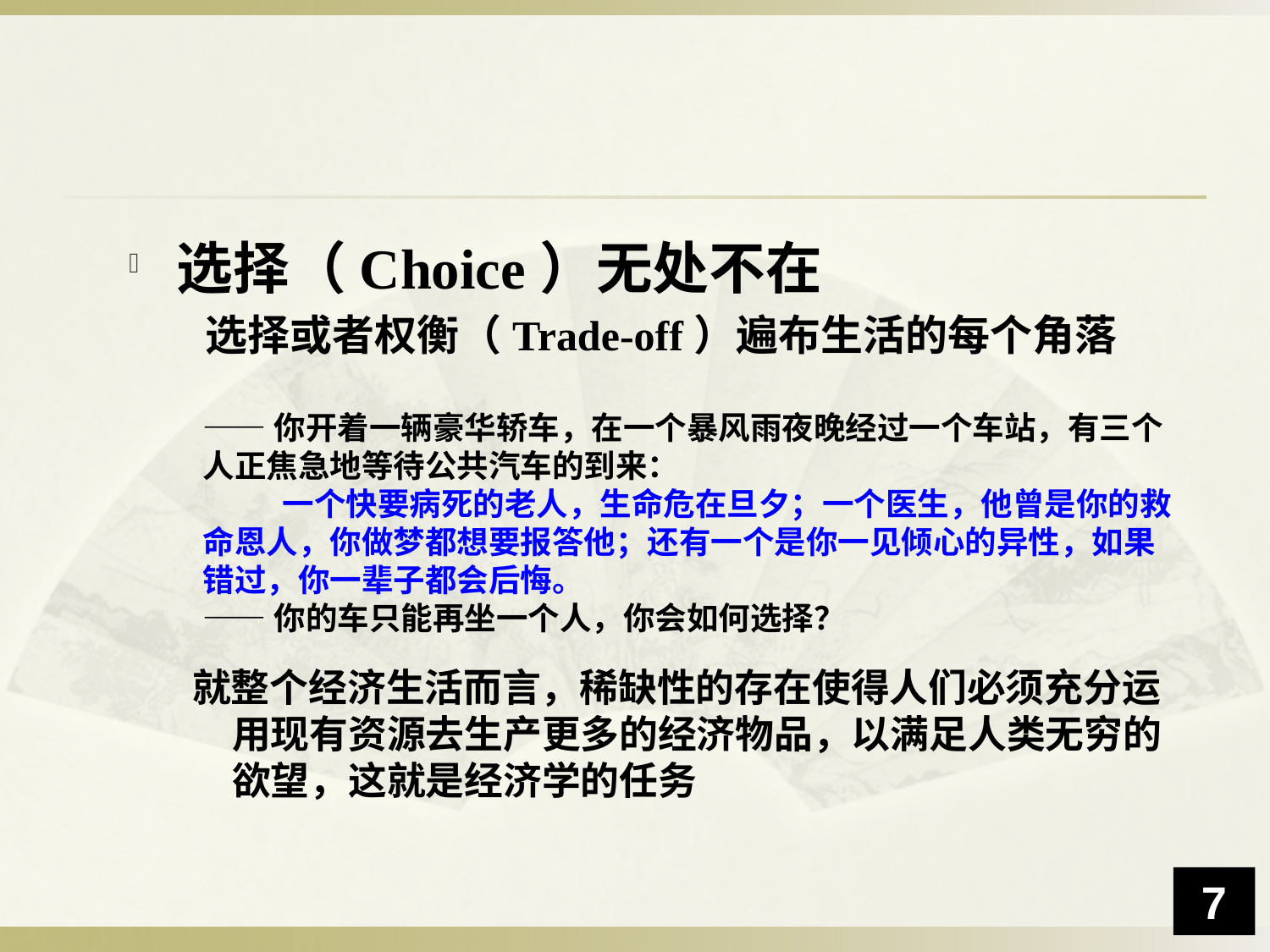

选择（Choice）无处不在
       选择或者权衡（Trade-off）遍布生活的每个角落

就整个经济生活而言，稀缺性的存在使得人们必须充分运用现有资源去生产更多的经济物品，以满足人类无穷的欲望，这就是经济学的任务
——你开着一辆豪华轿车，在一个暴风雨夜晚经过一个车站，有三个人正焦急地等待公共汽车的到来：
          一个快要病死的老人，生命危在旦夕；一个医生，他曾是你的救命恩人，你做梦都想要报答他；还有一个是你一见倾心的异性，如果错过，你一辈子都会后悔。
——你的车只能再坐一个人，你会如何选择？
7